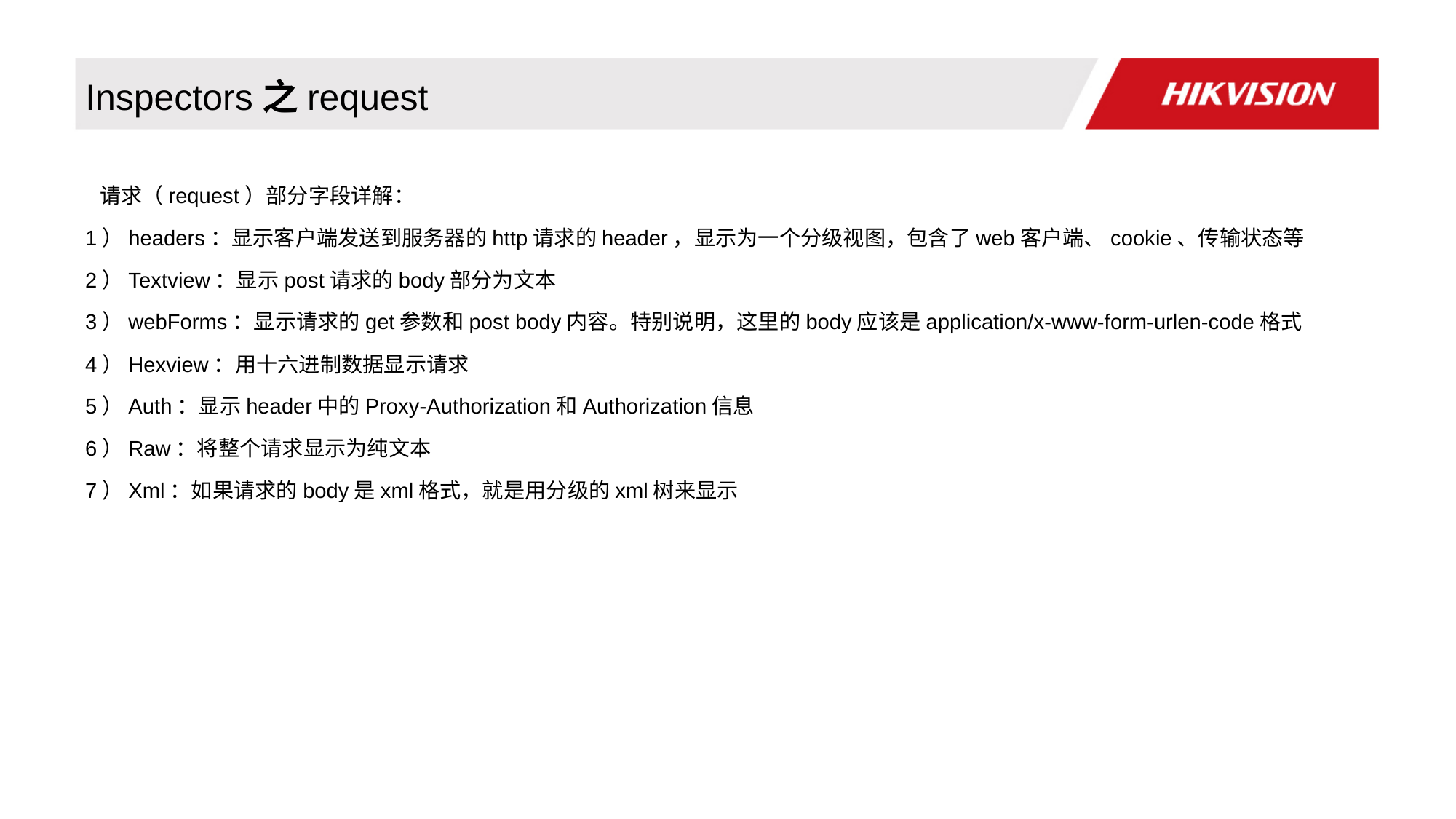

# Inspectors之request
  请求（request）部分字段详解：
1）headers：显示客户端发送到服务器的http请求的header，显示为一个分级视图，包含了web客户端、cookie、传输状态等
2）Textview：显示post请求的body部分为文本
3）webForms：显示请求的get参数和post body内容。特别说明，这里的body应该是application/x-www-form-urlen-code格式
4）Hexview：用十六进制数据显示请求
5）Auth：显示header中的Proxy-Authorization和Authorization信息
6）Raw：将整个请求显示为纯文本
7）Xml：如果请求的body是xml格式，就是用分级的xml树来显示